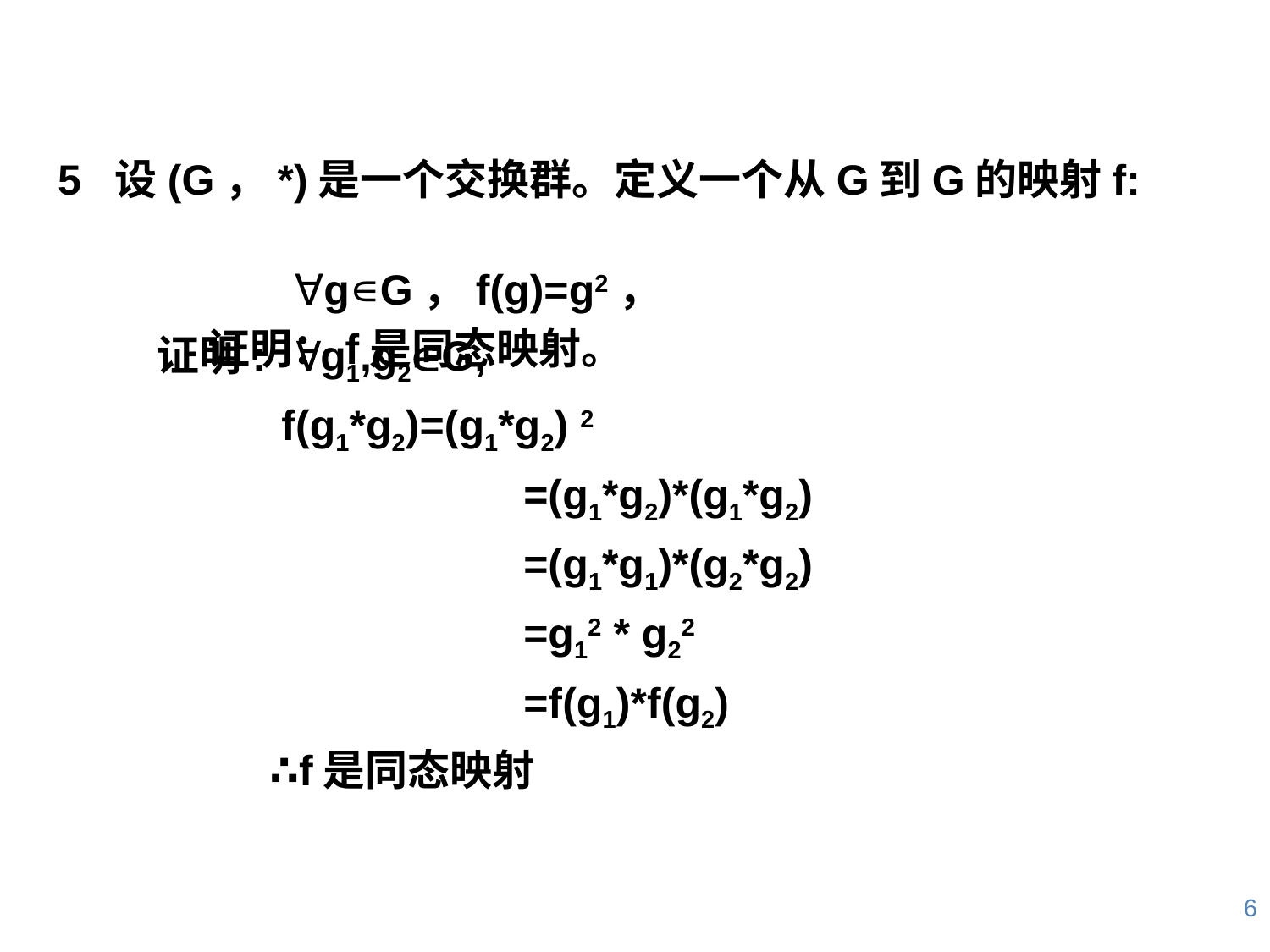

# 练习十一(p161)
5  设(G，*)是一个交换群。定义一个从G到G的映射f:
                    ∀g∊G，f(g)=g2，
	证明：f是同态映射。
证明:  ∀g1,g2∈G,
	 f(g1*g2)=(g1*g2) 2
			=(g1*g2)*(g1*g2)
			=(g1*g1)*(g2*g2)
			=g12 * g22
			=f(g1)*f(g2)
	∴f是同态映射

6